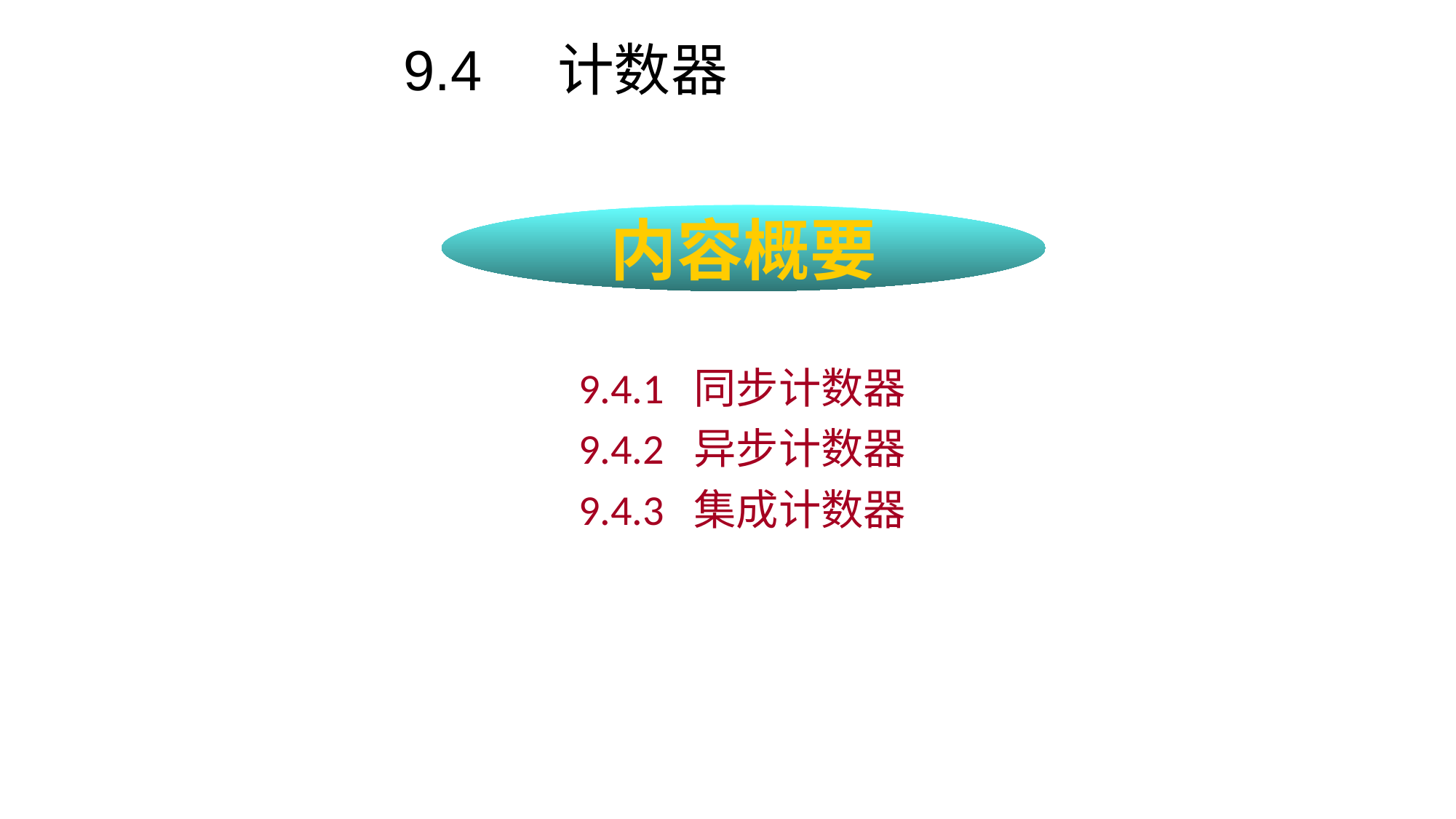

# 9.4    计数器
内容概要
9.4.1  同步计数器
9.4.2  异步计数器
9.4.3  集成计数器